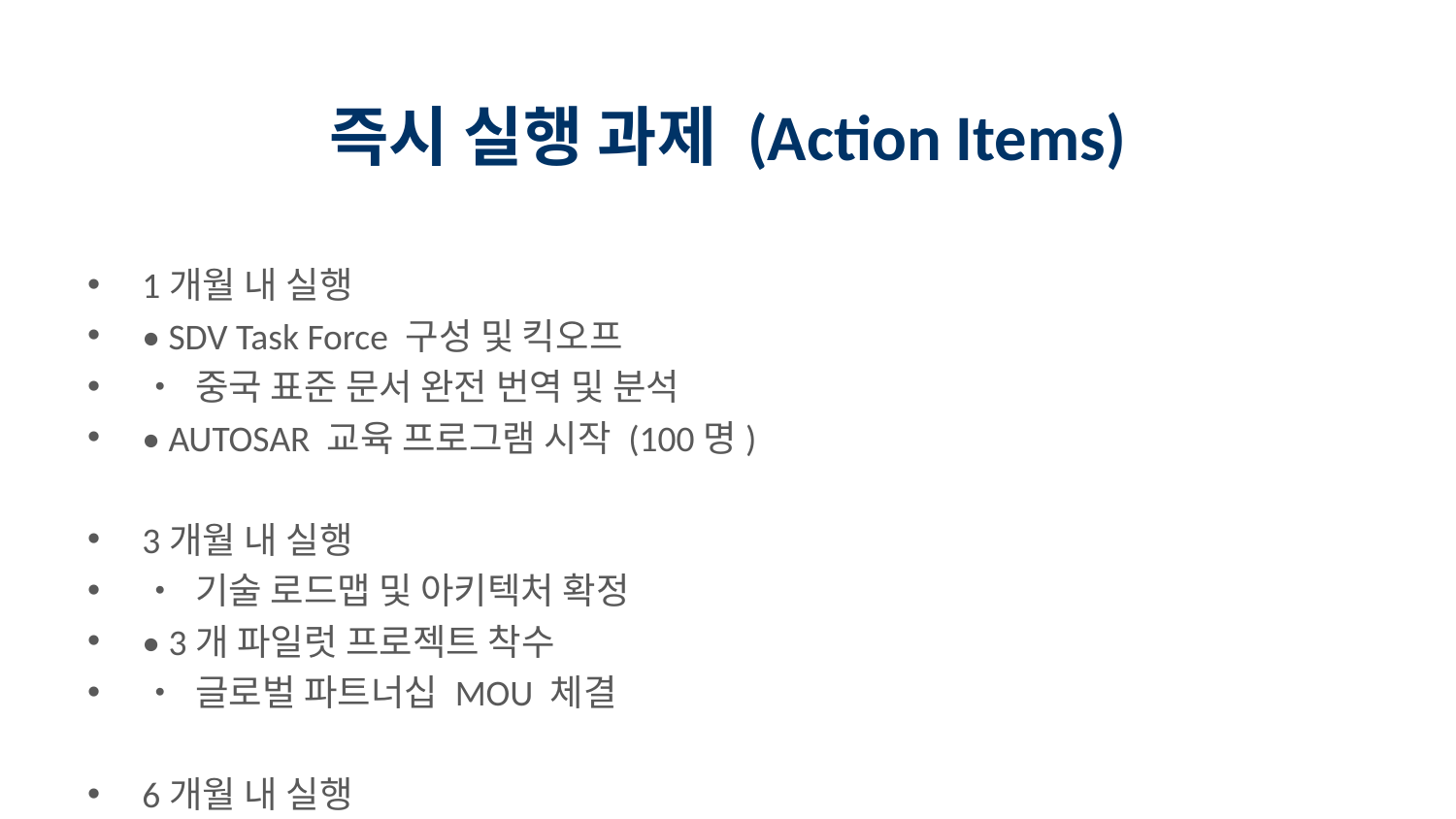

# 즉시 실행 과제 (Action Items)
1개월 내 실행
• SDV Task Force 구성 및 킥오프
• 중국 표준 문서 완전 번역 및 분석
• AUTOSAR 교육 프로그램 시작 (100명)

3개월 내 실행
• 기술 로드맵 및 아키텍처 확정
• 3개 파일럿 프로젝트 착수
• 글로벌 파트너십 MOU 체결

6개월 내 실행
• K-SDV 표준 v0.9 초안 완성
• 테스트베드 구축 완료
• 첫 PoC 결과 도출 및 검증